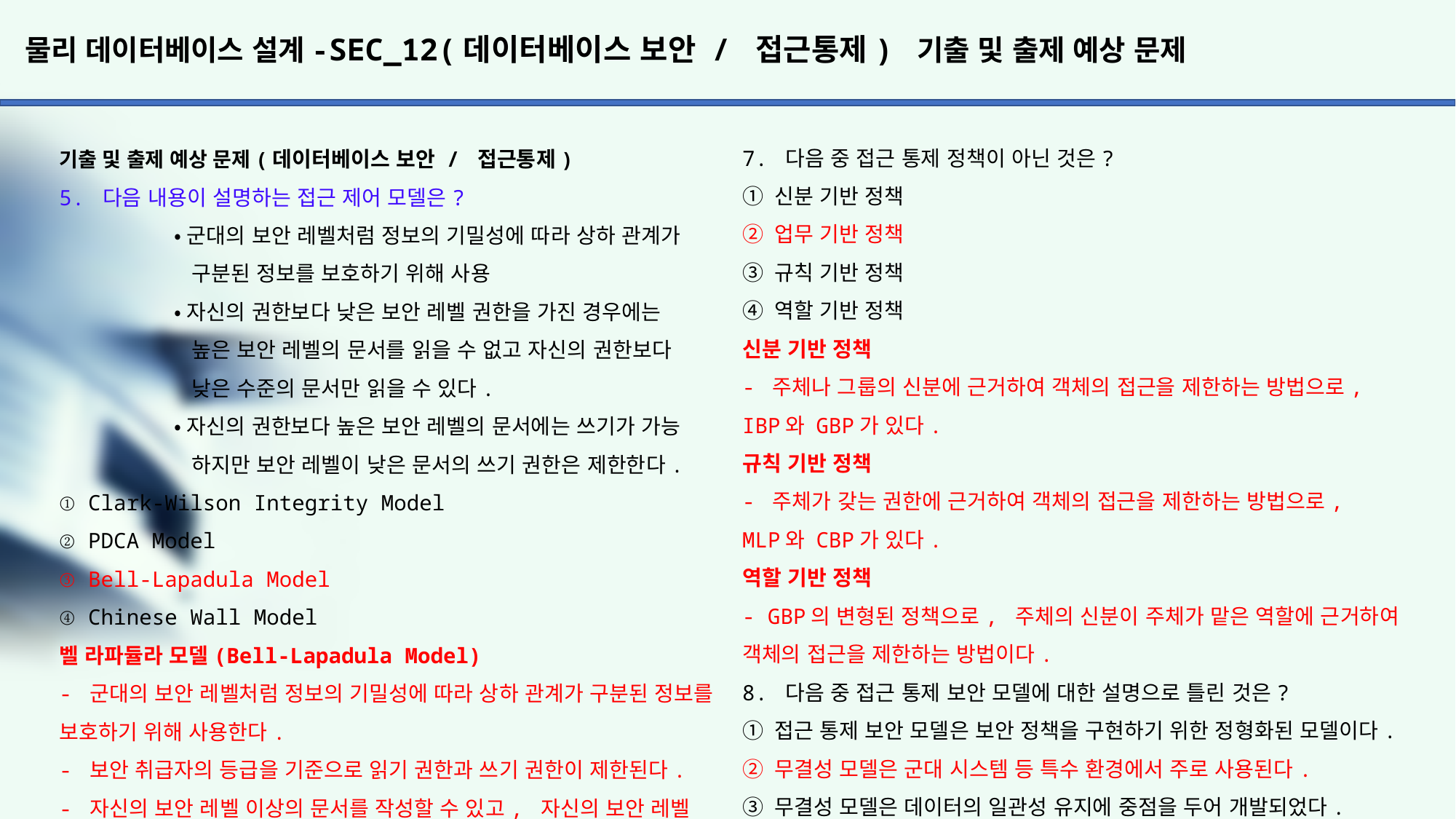

# 물리 데이터베이스 설계-SEC_12(데이터베이스 보안 / 접근통제) 기출 및 출제 예상 문제
7. 다음 중 접근 통제 정책이 아닌 것은?
① 신분 기반 정책
② 업무 기반 정책
③ 규칙 기반 정책
④ 역할 기반 정책
신분 기반 정책
- 주체나 그룹의 신분에 근거하여 객체의 접근을 제한하는 방법으로,
IBP와 GBP가 있다.
규칙 기반 정책
- 주체가 갖는 권한에 근거하여 객체의 접근을 제한하는 방법으로,
MLP와 CBP가 있다.
역할 기반 정책
- GBP의 변형된 정책으로, 주체의 신분이 주체가 맡은 역할에 근거하여
객체의 접근을 제한하는 방법이다.
8. 다음 중 접근 통제 보안 모델에 대한 설명으로 틀린 것은?
① 접근 통제 보안 모델은 보안 정책을 구현하기 위한 정형화된 모델이다.
② 무결성 모델은 군대 시스템 등 특수 환경에서 주로 사용된다.
③ 무결성 모델은 데이터의 일관성 유지에 중점을 두어 개발되었다.
④ 무결성은 시스템 내의 정보는 인가된 사용자만 수정할 수 있는 것을 의미한다.
기출 및 출제 예상 문제(데이터베이스 보안 / 접근통제)
5. 다음 내용이 설명하는 접근 제어 모델은?
	 •군대의 보안 레벨처럼 정보의 기밀성에 따라 상하 관계가
	   구분된 정보를 보호하기 위해 사용
	 •자신의 권한보다 낮은 보안 레벨 권한을 가진 경우에는
	   높은 보안 레벨의 문서를 읽을 수 없고 자신의 권한보다
	   낮은 수준의 문서만 읽을 수 있다.
	 •자신의 권한보다 높은 보안 레벨의 문서에는 쓰기가 가능
	   하지만 보안 레벨이 낮은 문서의 쓰기 권한은 제한한다.
① Clark-Wilson Integrity Model
② PDCA Model
③ Bell-Lapadula Model
④ Chinese Wall Model
벨 라파듈라 모델(Bell-Lapadula Model)
- 군대의 보안 레벨처럼 정보의 기밀성에 따라 상하 관계가 구분된 정보를 보호하기 위해 사용한다.
- 보안 취급자의 등급을 기준으로 읽기 권한과 쓰기 권한이 제한된다.
- 자신의 보안 레벨 이상의 문서를 작성할 수 있고, 자신의 보안 레벨 이하의 문서를 읽을 수만 있다.
예) 보안 레벨이 2급인 보안 취급자의 읽기 권한과 쓰기 권한
	- 2, 3급 비밀 문서를 조회할 수 있다.
	- 1, 2급 비밀 문서를 작성할 수 있다.
비바 무결성 모델(Biba Integrity Model)
- 벨 라파듈라 모델을 보완한 수학적 모델로, 무결성을 보장하는 최초의 모델이다.
- 비인가자에 의한 데이터 변경을 방지한다.
클락-윌슨 무결성 모델(Clark-Wilson Integrity Model)
- 무결성 중심의 상업용 모델로 사용자가 직접 객체에 접근할 수 없고 프로그램에 의해 접근이 가능한 보안 모델이다.
만리장성 모델(Chinese Wall Model)
- 서로 이해 충돌 관계에 있는 객체 간의 정보 접근을 통제하는 모델이다.
6. 다음 중 접근 통제 보안 모델에 대한 설명으로 틀린 것은?
① 기밀성 모델은 군사적인 목적으로 개발된 최초의 수학적 모델로,  기밀성 보장이 최우선인 모델이다.
② 무결성 모델은 기밀성 모델에서 발생하는 불법적인 정보 변경을 방지하기 위해 무결성을 기반으로 개발된 모델이다.
③ 기밀성은 시스템 내의 정보는 인가된 사용자만 수정할 수 있는 것으로, 정보가 전송 중에 수정되지 않고 전달되는 것을 보장한다.
④ 무결성 모델은 데이터의 일관성 유지에 중점을 두어 개발되었다.
기밀성이란 시스템 내의 정보와 자원은 인가된 사용자에게만 접근이 허용되는 것으로 전송 중에 노출되더라도 데이터를 읽을 수 없는 것을 의미한다.
기밀성 모델
- 기밀성 모델은 군사적인 목적으로 개발된 최초의 수학적 모델로,
기밀성 보장이 최우선인 모델이다.
	-> 기밀성 모델은 군대 시스템 등 특수 환경에서 주로
	   사용된다.
	-> 제약 조건
		- 단순 제약 조건 : 주체는 자신보다 높은 등급의 객체
		  를 읽을 수 없다.
		- 스타-보안 규칙 : 주체는 자신보다 낮은 등급의 객체
		  에 정보를 쓸 수 없다.
		- 강한 스타-보안 규칙 : 주체는 자신과 등급이 다른
		  객체를 읽거나 쓸 수 없다.
무결성 모델
- 무결성 모델은 기밀성 모델에서 발생하는 불법적인 정보 변경을
방지하기 위해 무결성을 기반으로 개발된 모델이다.
	-> 무결성 모델은 데이터의 일관성 유지에 중점을 두어 개발
	   되었다.
	-> 무결성 모델은 기밀성 모델과 동일하게 주체 및 객체의
	   보안 등급을 기반으로 한다.
	-> 제약 조건
		- 단순 무결성 규칙 : 주체는 자신보다 낮은 등급의
		  객체를 읽을 수 없다.
		- 스타-무결성 규칙 : 주체는 자신보다 높은 등급의
		  객체에 정보를 쓸 수 없다.
접근 통제 모델
- 접근 통제 모델은 접근 통제 메커니즘을 보안 모델로 발전시킨
것으로, 대표적으로 접근 통제 행렬이 있다.
- 접근 통제 행렬(Access Control Matrix)
	-> 임의적인 접근 통제를 관리하기 위한 모델로, 행은 주체,
	   열은 객체 즉, 행과 열로 주체와 객체의 권한 유형을
	   나타낸다.
		- 행 : 주체로서 객체에 접근을 시도하는 사용자
		- 열 : 객체로서 접근 통제가 이뤄지는 테이블, 컬럼,
		  뷰 등과 같은 데이터베이스 개체를 의미한다.
		- 규칙 : 주체가 객체에 대한 수행하는 입력, 수정,
		  삭제 등의 데이터베이스에 대한 조작을 의미한다.